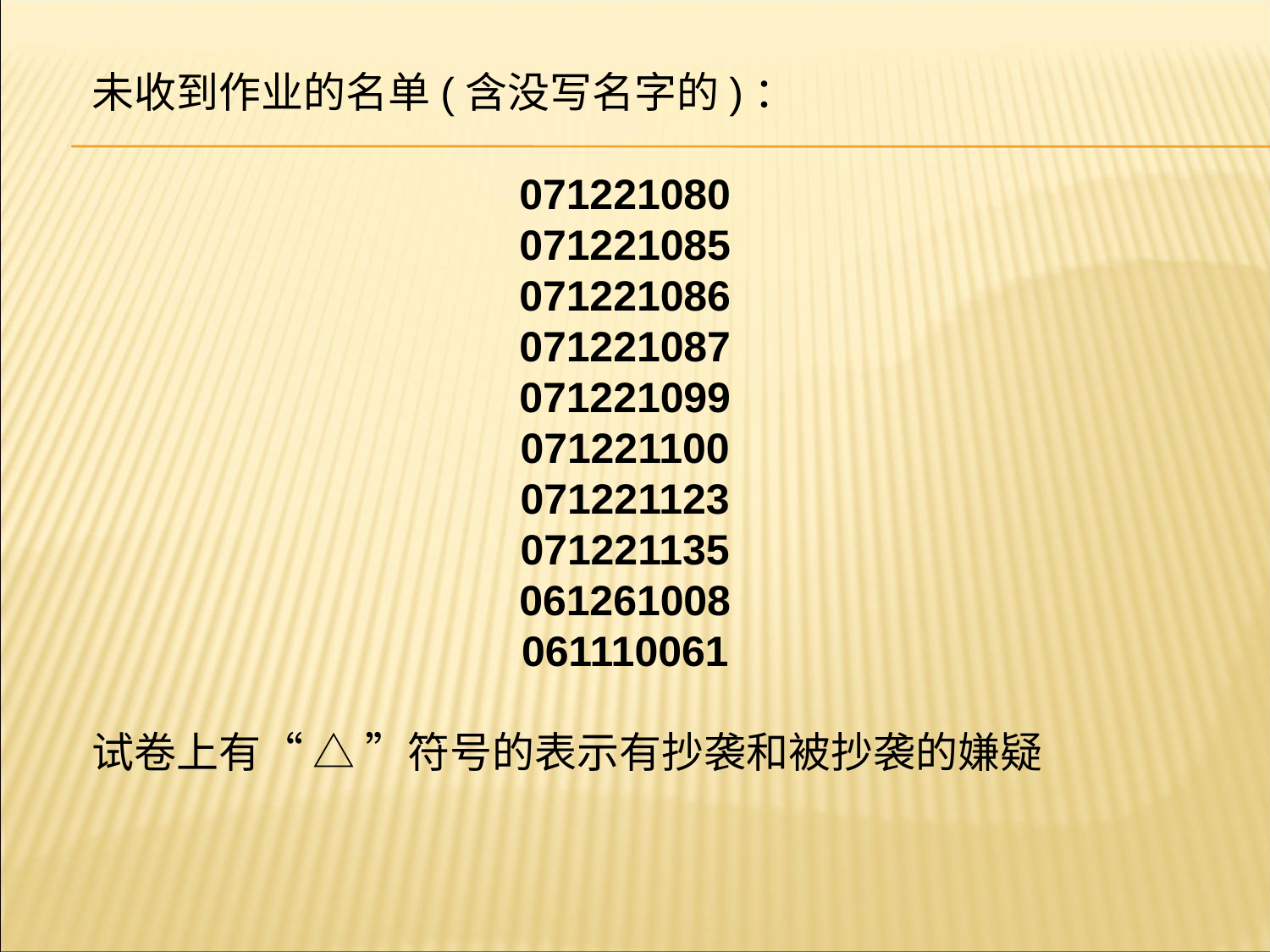

未收到作业的名单(含没写名字的)：

071221080
071221085
071221086
071221087
071221099
071221100
071221123
071221135
061261008
061110061

试卷上有“ △ ”符号的表示有抄袭和被抄袭的嫌疑